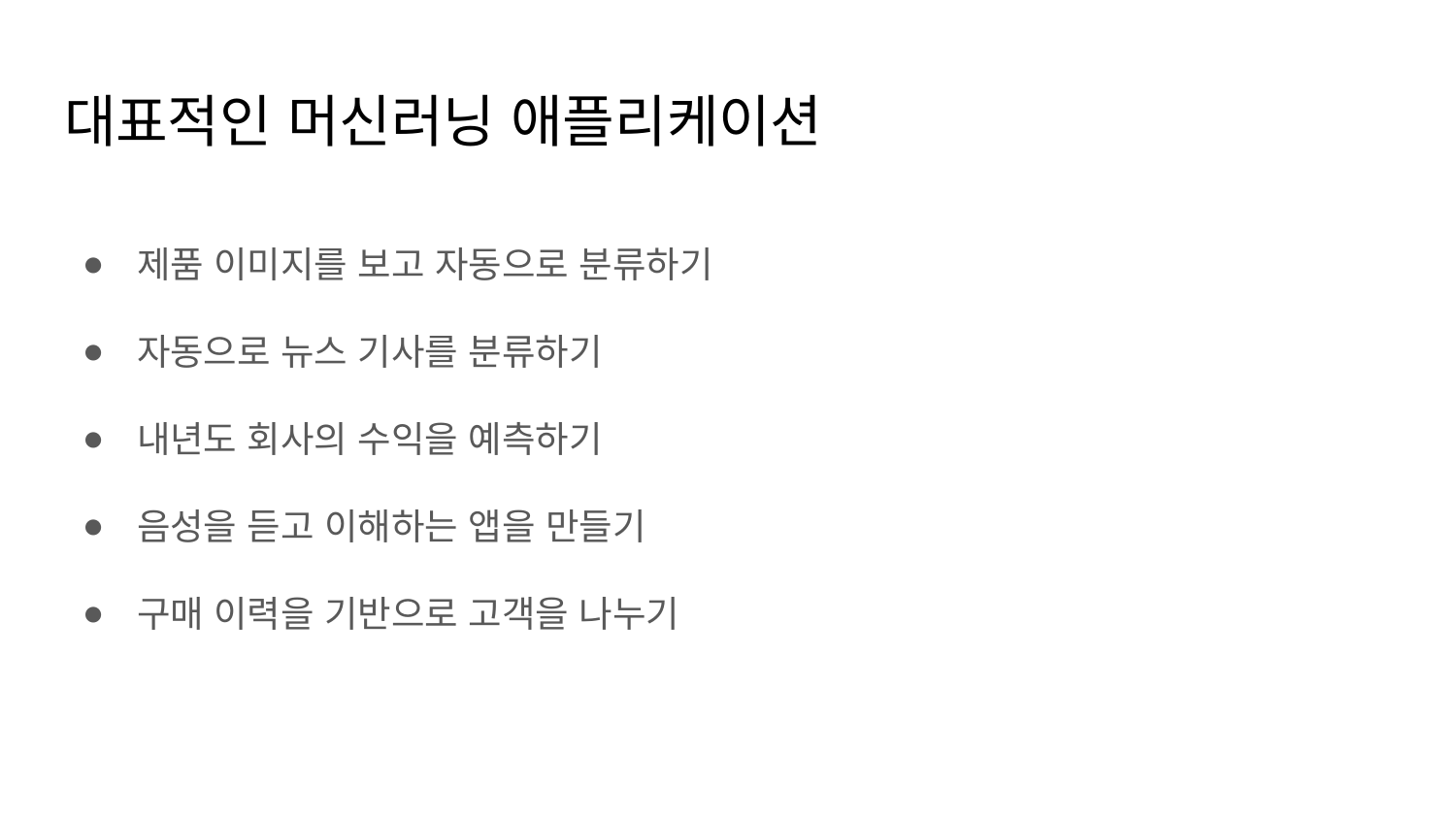

# 대표적인 머신러닝 애플리케이션
제품 이미지를 보고 자동으로 분류하기
자동으로 뉴스 기사를 분류하기
내년도 회사의 수익을 예측하기
음성을 듣고 이해하는 앱을 만들기
구매 이력을 기반으로 고객을 나누기